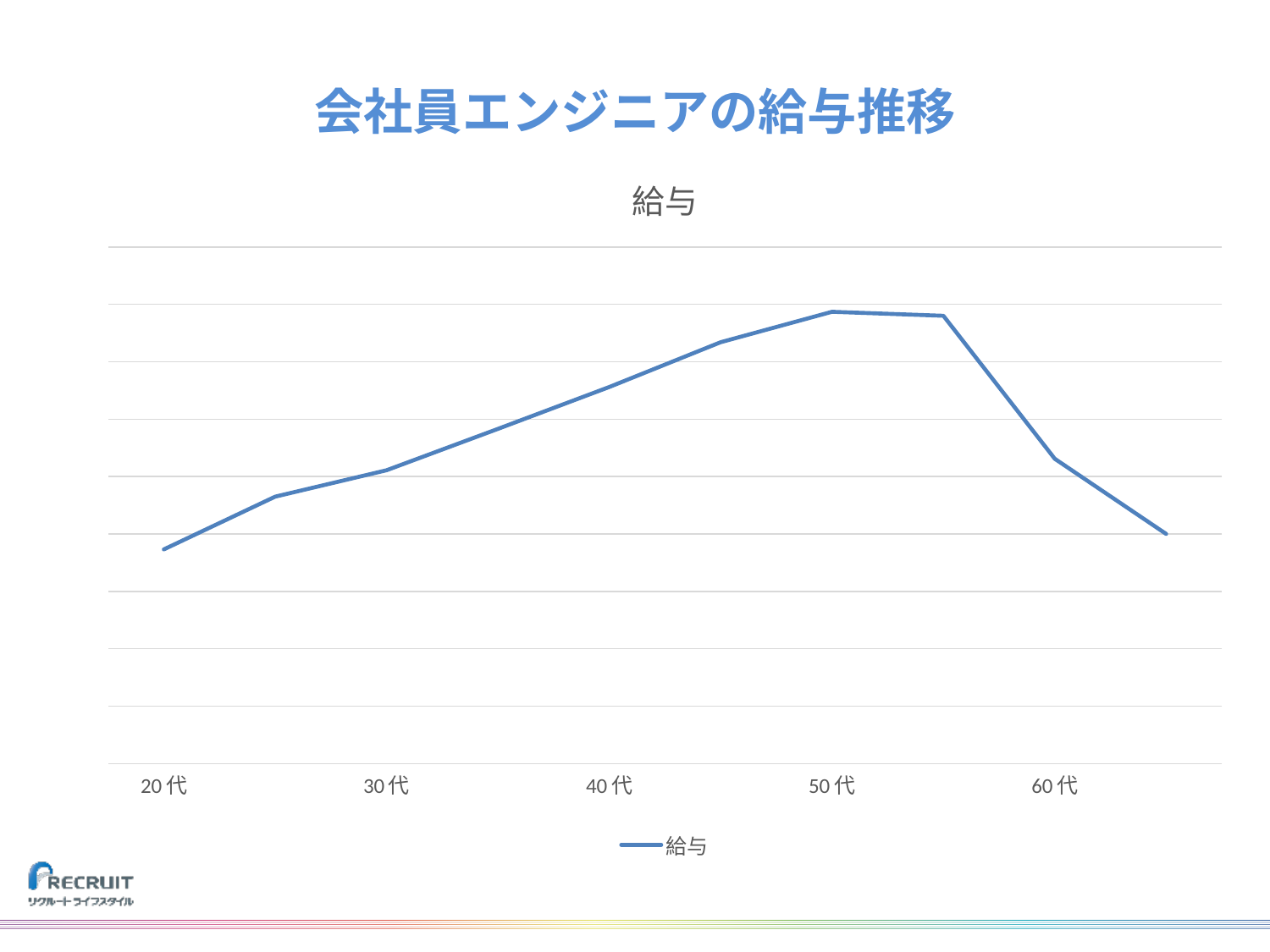

会社員エンジニアの給与推移

### Chart:

| Category | 給与 |
|---|---|
| 20代 | 373.0 |
|  | 465.0 |
| 30代 | 511.0 |
|  | 583.0 |
| 40代 | 656.0 |
|  | 734.0 |
| 50代 | 787.0 |
|  | 780.0 |
| 60代 | 531.0 |